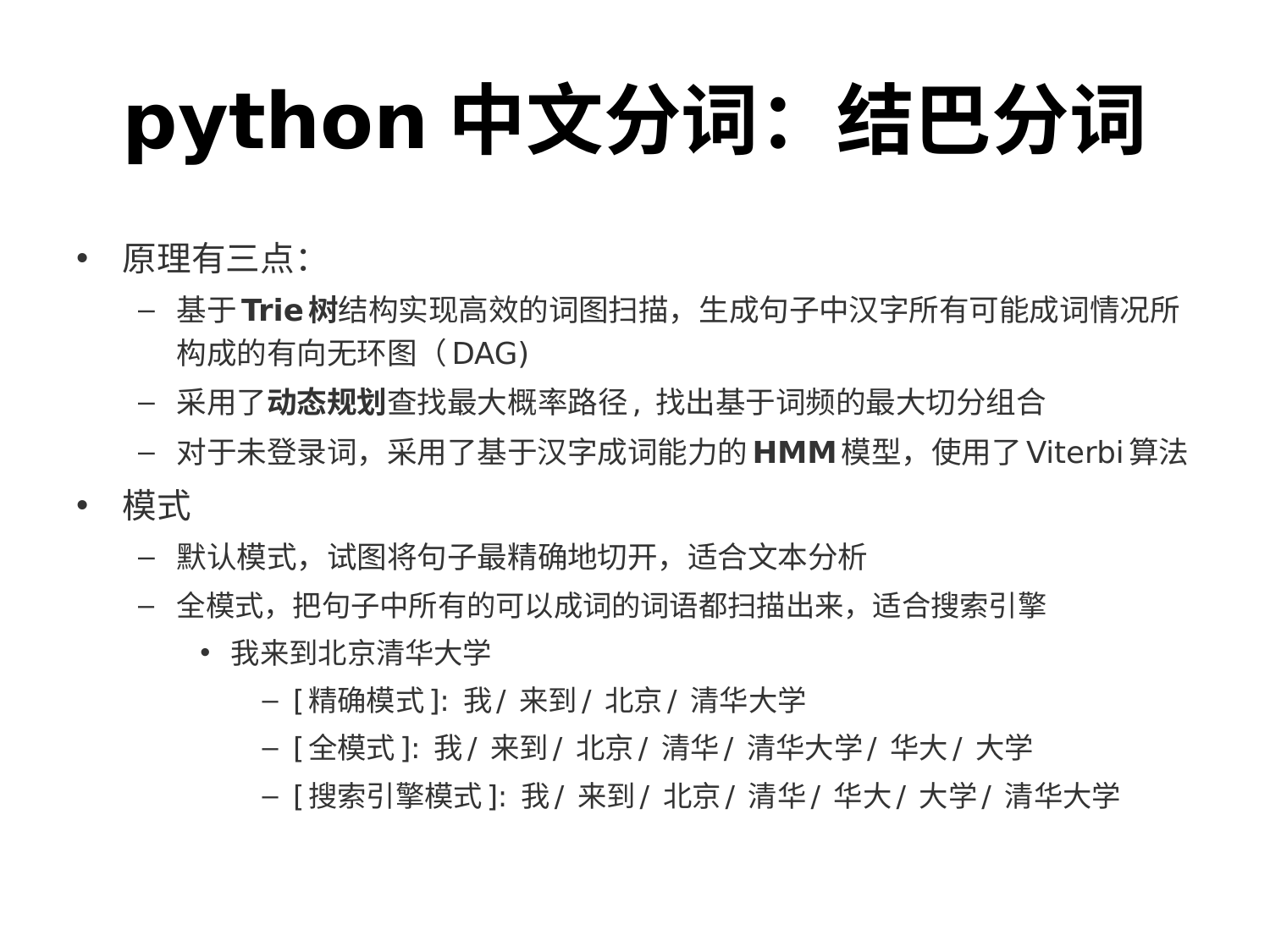

# python中文分词：结巴分词
原理有三点：
基于Trie树结构实现高效的词图扫描，生成句子中汉字所有可能成词情况所构成的有向无环图（DAG)
采用了动态规划查找最大概率路径, 找出基于词频的最大切分组合
对于未登录词，采用了基于汉字成词能力的HMM模型，使用了Viterbi算法
模式
默认模式，试图将句子最精确地切开，适合文本分析
全模式，把句子中所有的可以成词的词语都扫描出来，适合搜索引擎
我来到北京清华大学
[精确模式]: 我/ 来到/ 北京/ 清华大学
[全模式]: 我/ 来到/ 北京/ 清华/ 清华大学/ 华大/ 大学
[搜索引擎模式]: 我/ 来到/ 北京/ 清华/ 华大/ 大学/ 清华大学